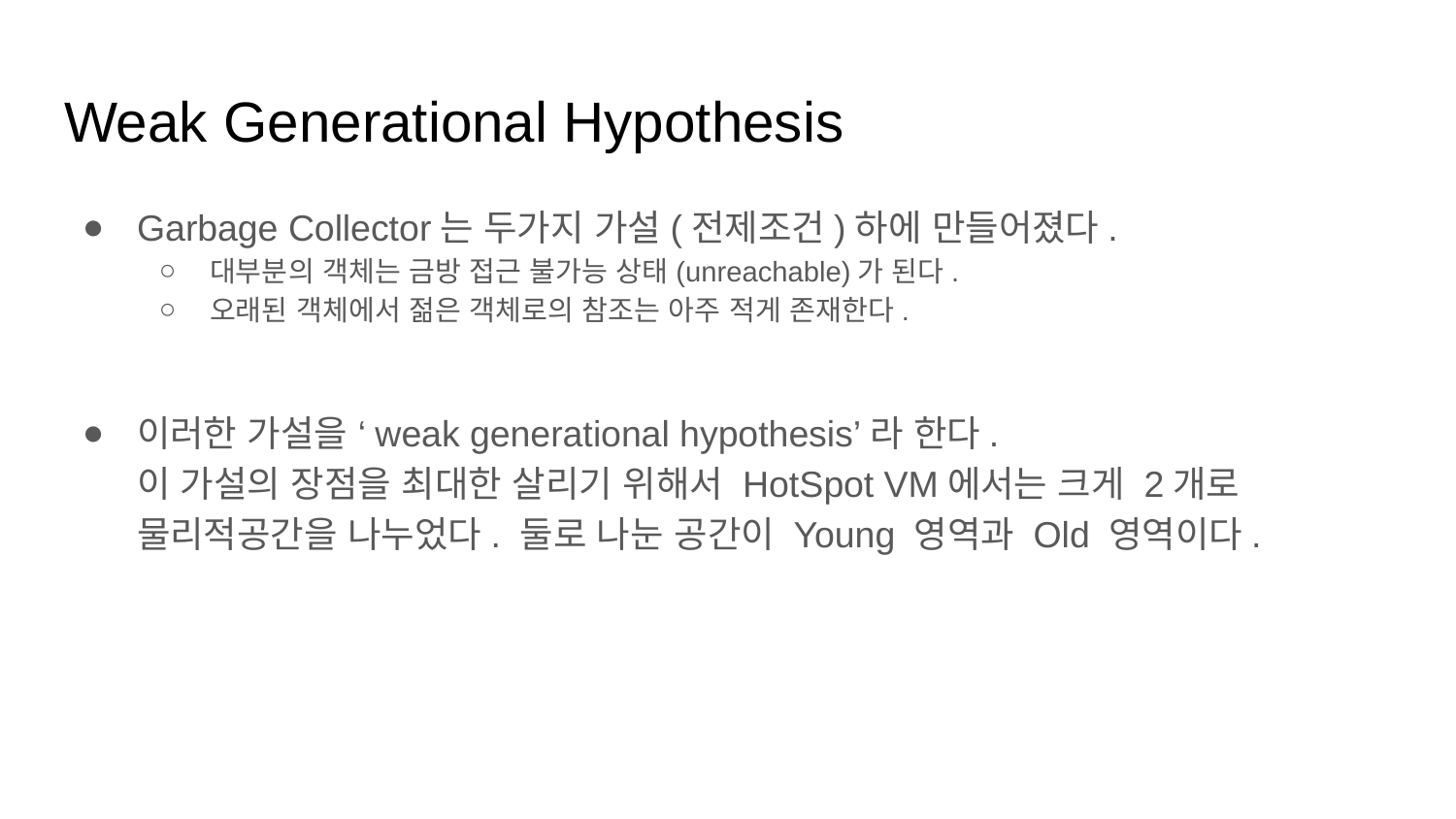

# Weak Generational Hypothesis
Garbage Collector는 두가지 가설(전제조건)하에 만들어졌다.
대부분의 객체는 금방 접근 불가능 상태(unreachable)가 된다.
오래된 객체에서 젊은 객체로의 참조는 아주 적게 존재한다.
이러한 가설을 ‘weak generational hypothesis’라 한다.
이 가설의 장점을 최대한 살리기 위해서 HotSpot VM에서는 크게 2개로 물리적공간을 나누었다. 둘로 나눈 공간이 Young 영역과 Old 영역이다.